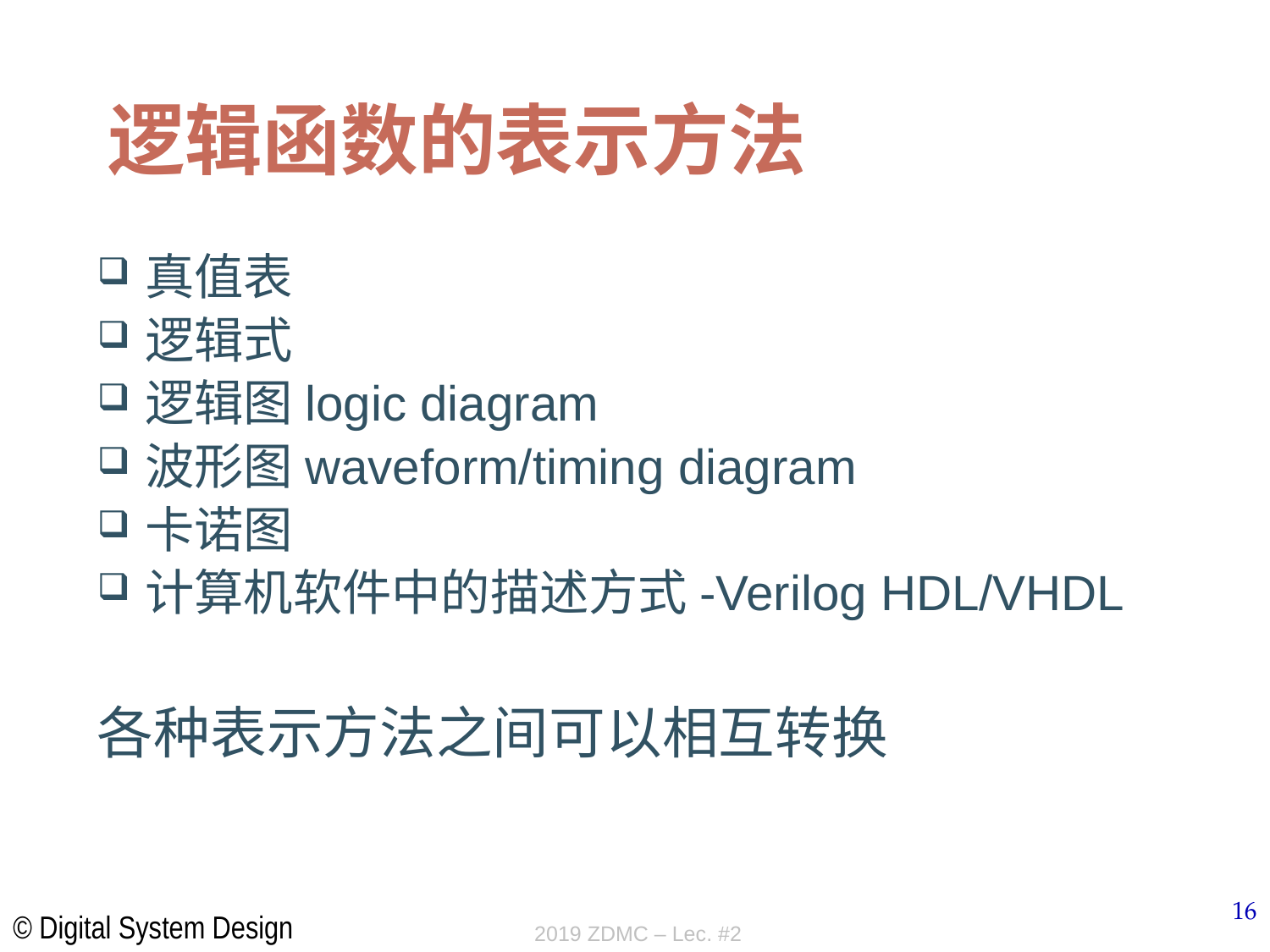

# 逻辑函数的表示方法
真值表
逻辑式
逻辑图logic diagram
波形图waveform/timing diagram
卡诺图
计算机软件中的描述方式-Verilog HDL/VHDL

各种表示方法之间可以相互转换
2019 ZDMC – Lec. #2
16